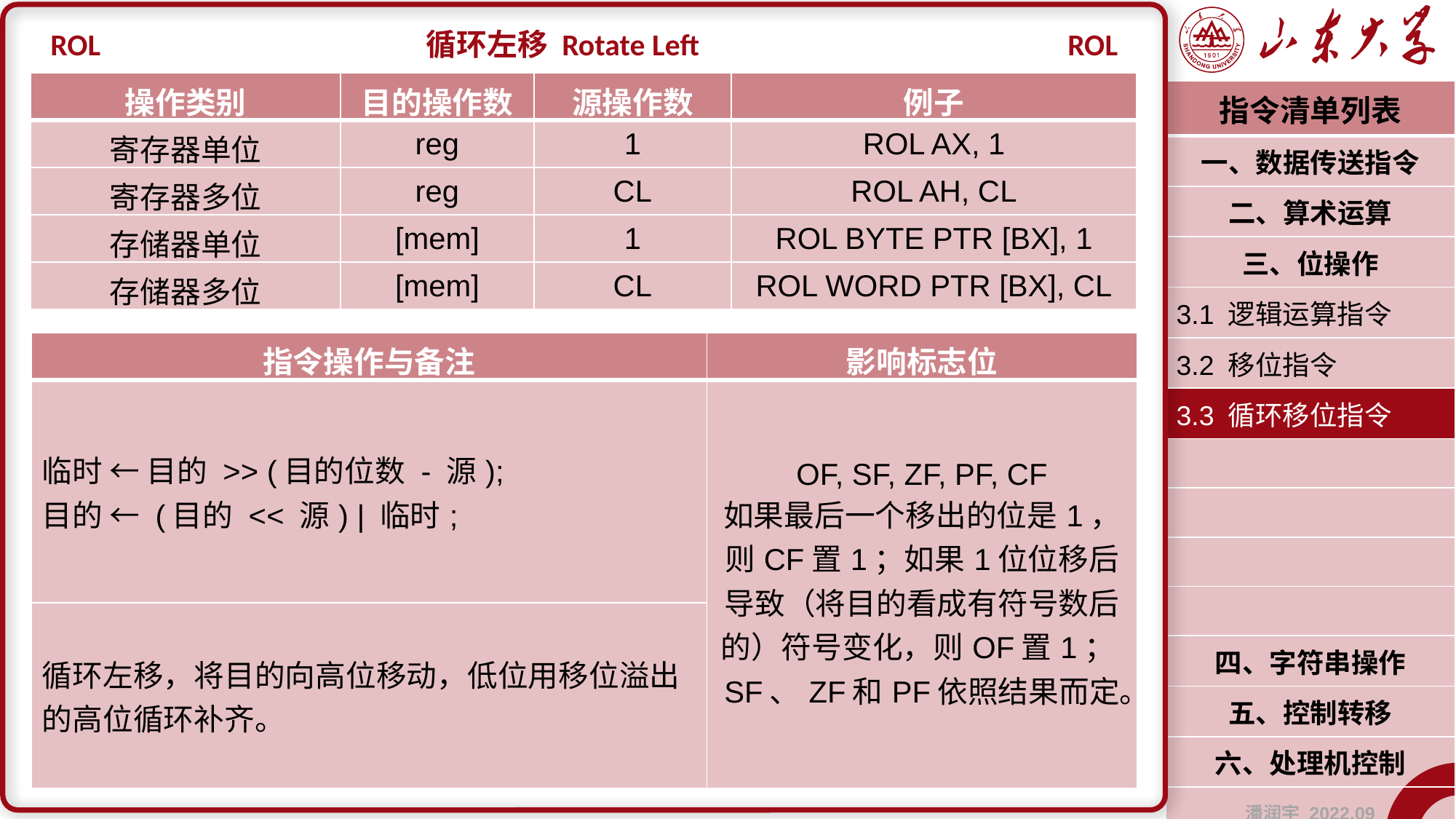

ROL
循环左移 Rotate Left
ROL
| 操作类别 | 目的操作数 | 源操作数 | 例子 |
| --- | --- | --- | --- |
| 寄存器单位 | reg | 1 | ROL AX, 1 |
| 寄存器多位 | reg | CL | ROL AH, CL |
| 存储器单位 | [mem] | 1 | ROL BYTE PTR [BX], 1 |
| 存储器多位 | [mem] | CL | ROL WORD PTR [BX], CL |
| 指令清单列表 |
| --- |
| 一、数据传送指令 |
| 二、算术运算 |
| 三、位操作 |
| 3.1 逻辑运算指令 |
| 3.2 移位指令 |
| 3.3 循环移位指令 |
|  |
|  |
|  |
|  |
| 四、字符串操作 |
| 五、控制转移 |
| 六、处理机控制 |
| 潘润宇 2022.09 |
| 指令操作与备注 | 影响标志位 |
| --- | --- |
| 临时 ← 目的 >> (目的位数 - 源); 目的 ← (目的 << 源) | 临时; | OF, SF, ZF, PF, CF 如果最后一个移出的位是1，则CF置1；如果1位位移后导致（将目的看成有符号数后的）符号变化，则OF置1；SF、ZF和PF依照结果而定。 |
| 循环左移，将目的向高位移动，低位用移位溢出的高位循环补齐。 |  |